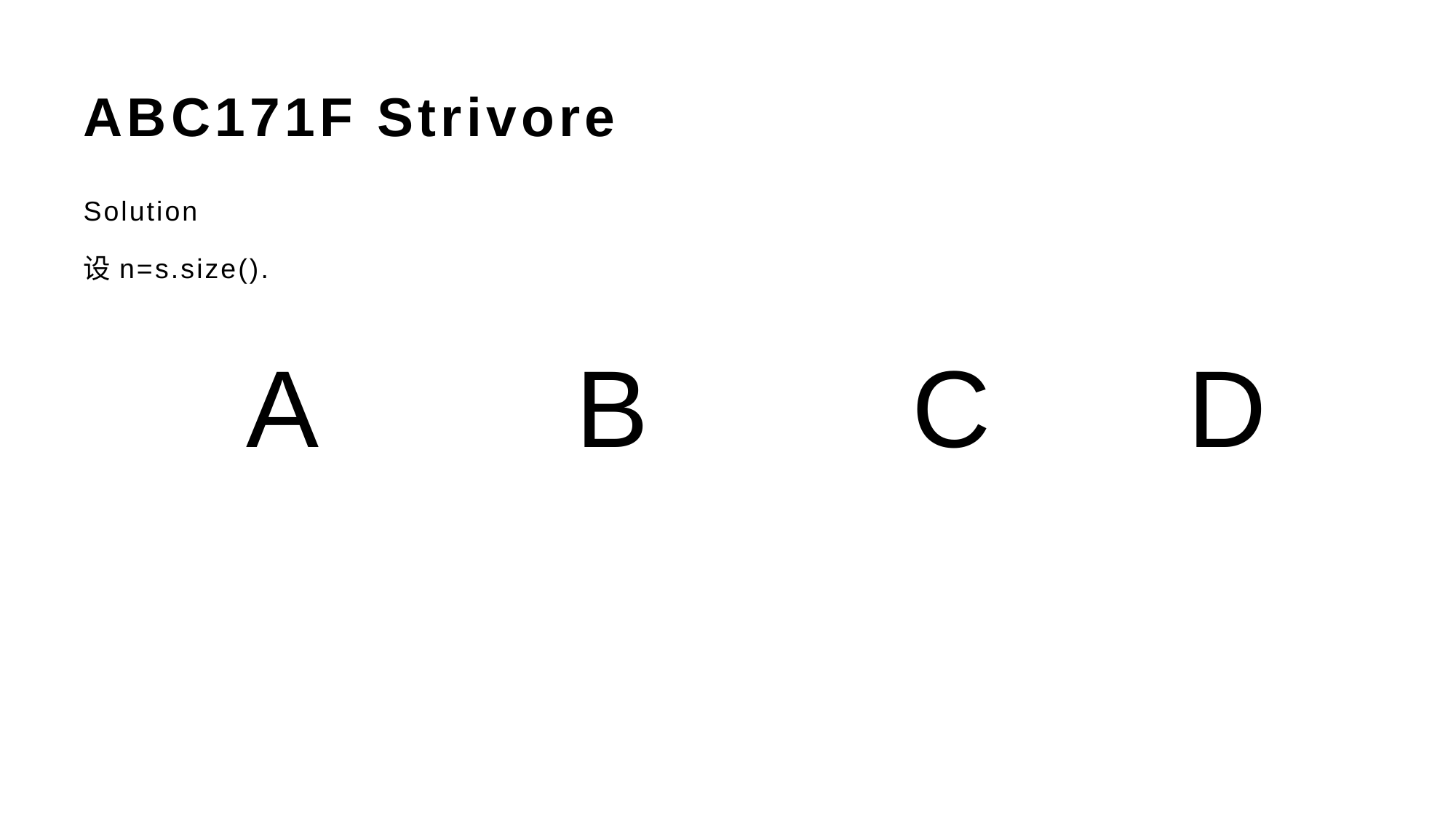

# ABC171F Strivore
Solution
设n=s.size().
     A        B        C      D